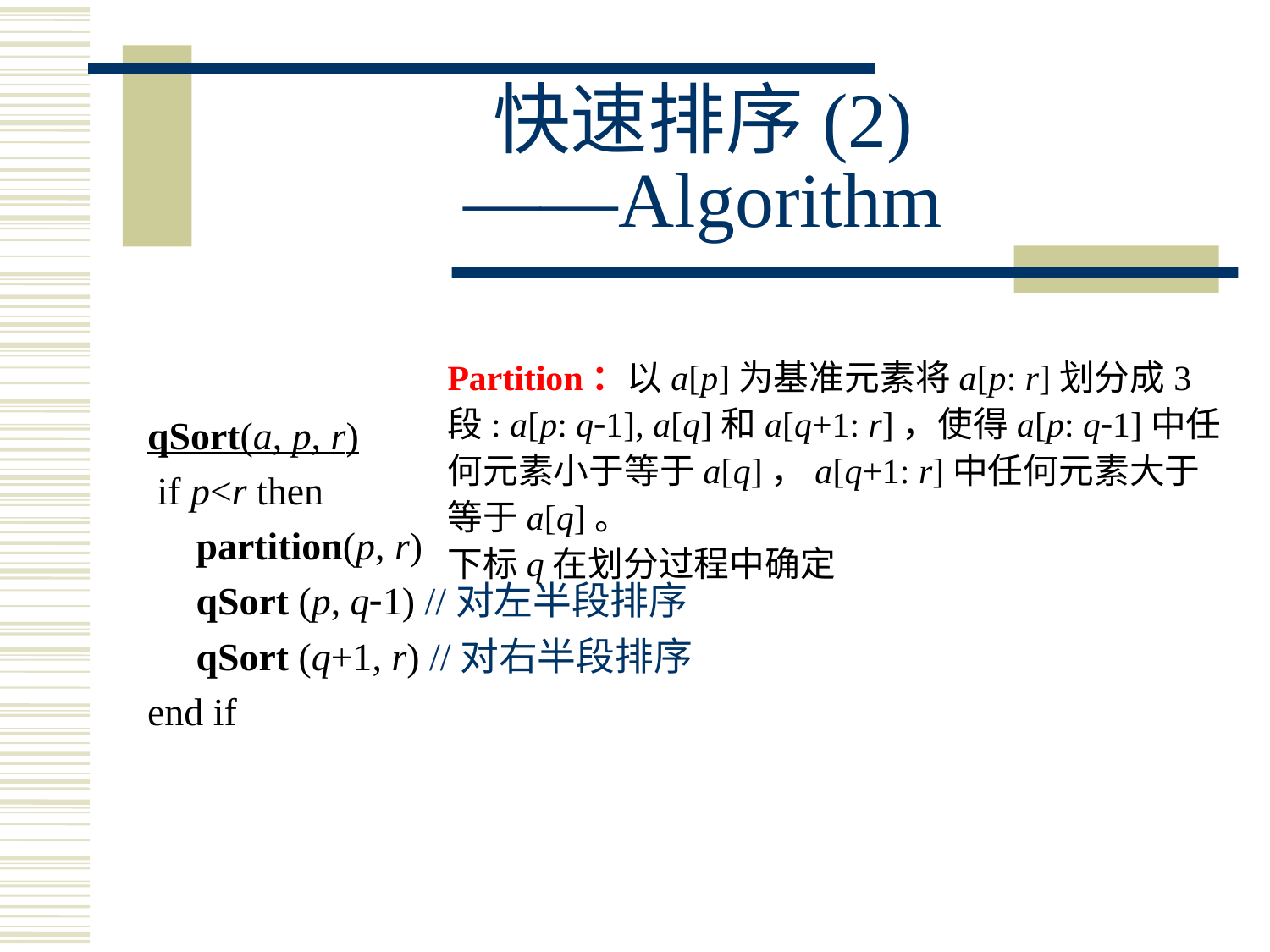

# 快速排序(2) ——Algorithm
Partition：以a[p]为基准元素将a[p: r]划分成3段: a[p: q−1], a[q]和a[q+1: r]，使得a[p: q−1]中任何元素小于等于a[q]，a[q+1: r]中任何元素大于等于a[q]。
下标q在划分过程中确定
qSort(a, p, r)
 if p<r then
     partition(p, r)
     qSort (p, q−1) //对左半段排序
     qSort (q+1, r) //对右半段排序
end if